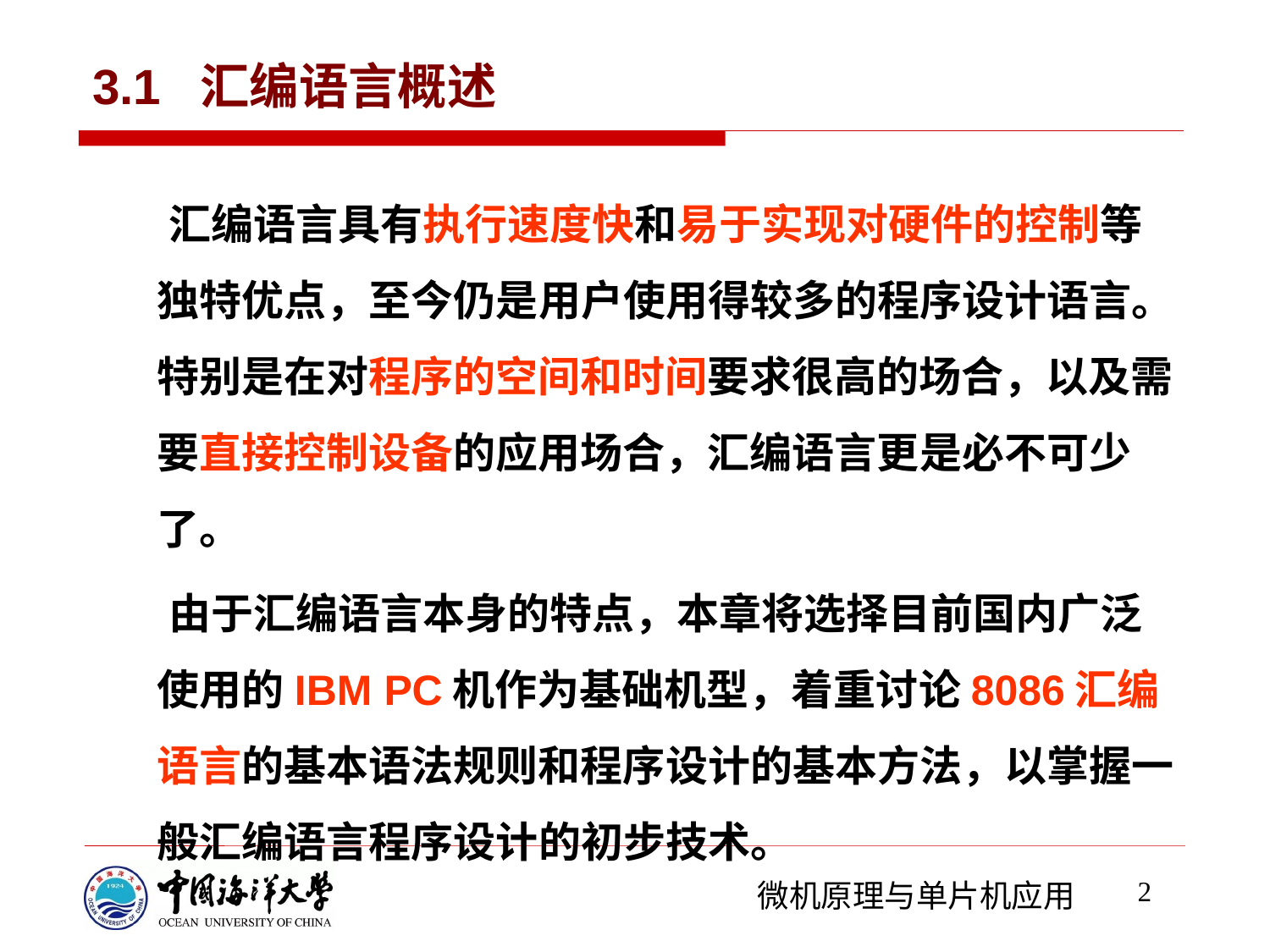

# 3.1  汇编语言概述
       汇编语言具有执行速度快和易于实现对硬件的控制等独特优点，至今仍是用户使用得较多的程序设计语言。特别是在对程序的空间和时间要求很高的场合，以及需要直接控制设备的应用场合，汇编语言更是必不可少了。
       由于汇编语言本身的特点，本章将选择目前国内广泛使用的IBM PC机作为基础机型，着重讨论8086汇编语言的基本语法规则和程序设计的基本方法，以掌握一般汇编语言程序设计的初步技术。

2